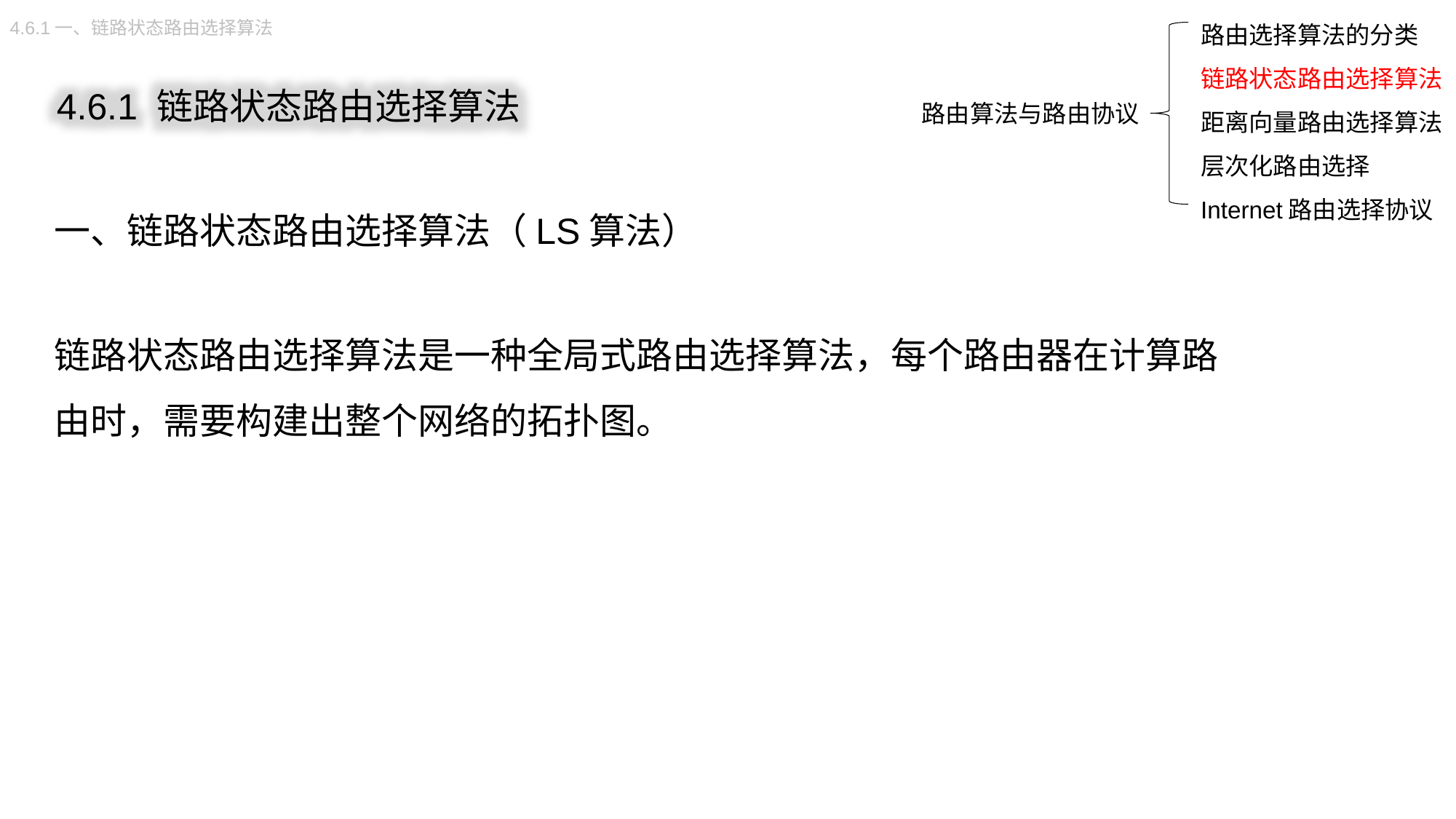

路由选择算法的分类
链路状态路由选择算法
距离向量路由选择算法
层次化路由选择
Internet路由选择协议
4.6.1一、链路状态路由选择算法

4.6.1 链路状态路由选择算法
路由算法与路由协议
一、链路状态路由选择算法（LS算法）
链路状态路由选择算法是一种全局式路由选择算法，每个路由器在计算路由时，需要构建出整个网络的拓扑图。